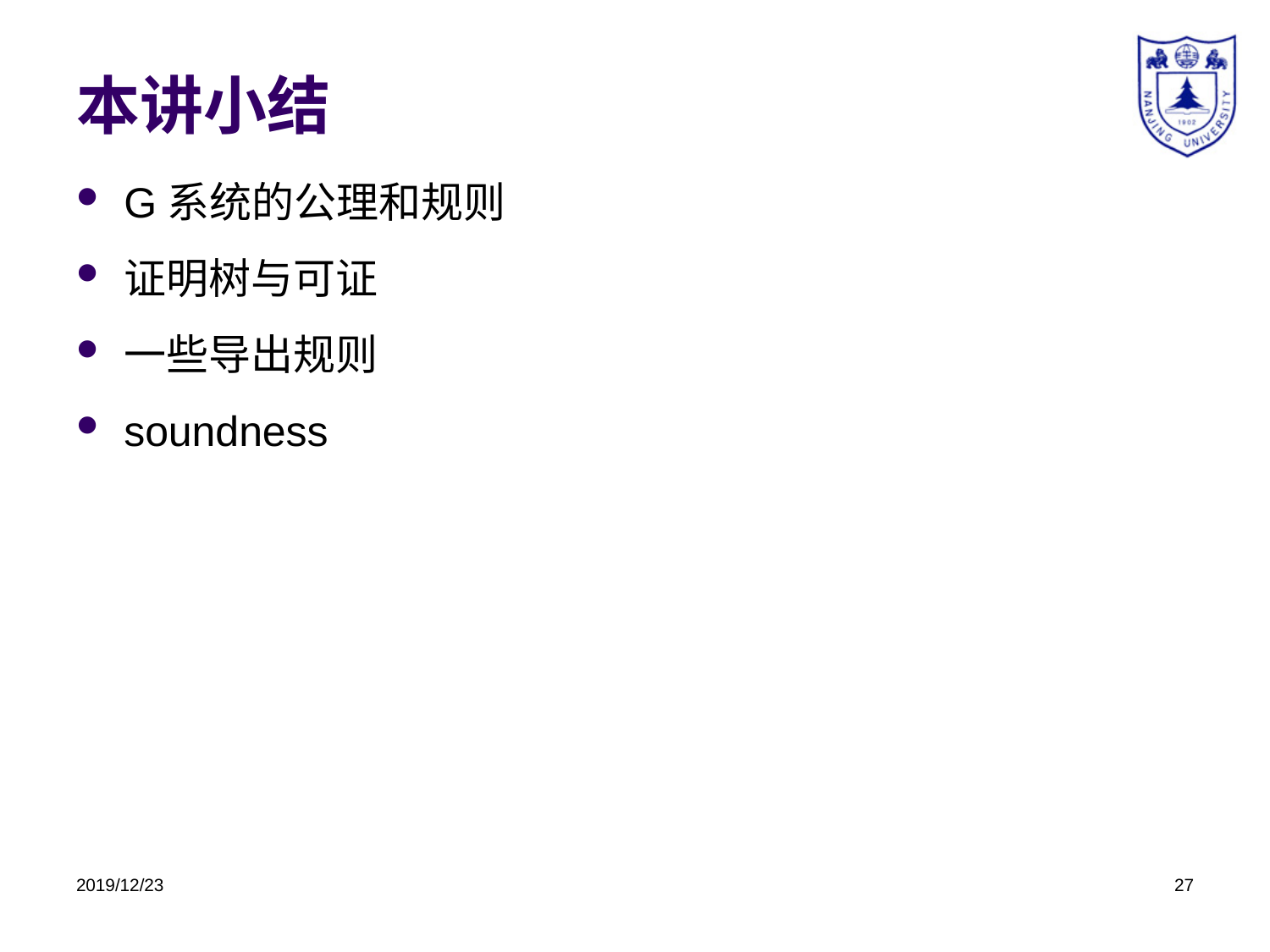

# 本讲小结
G系统的公理和规则
证明树与可证
一些导出规则
soundness
2019/12/23
27